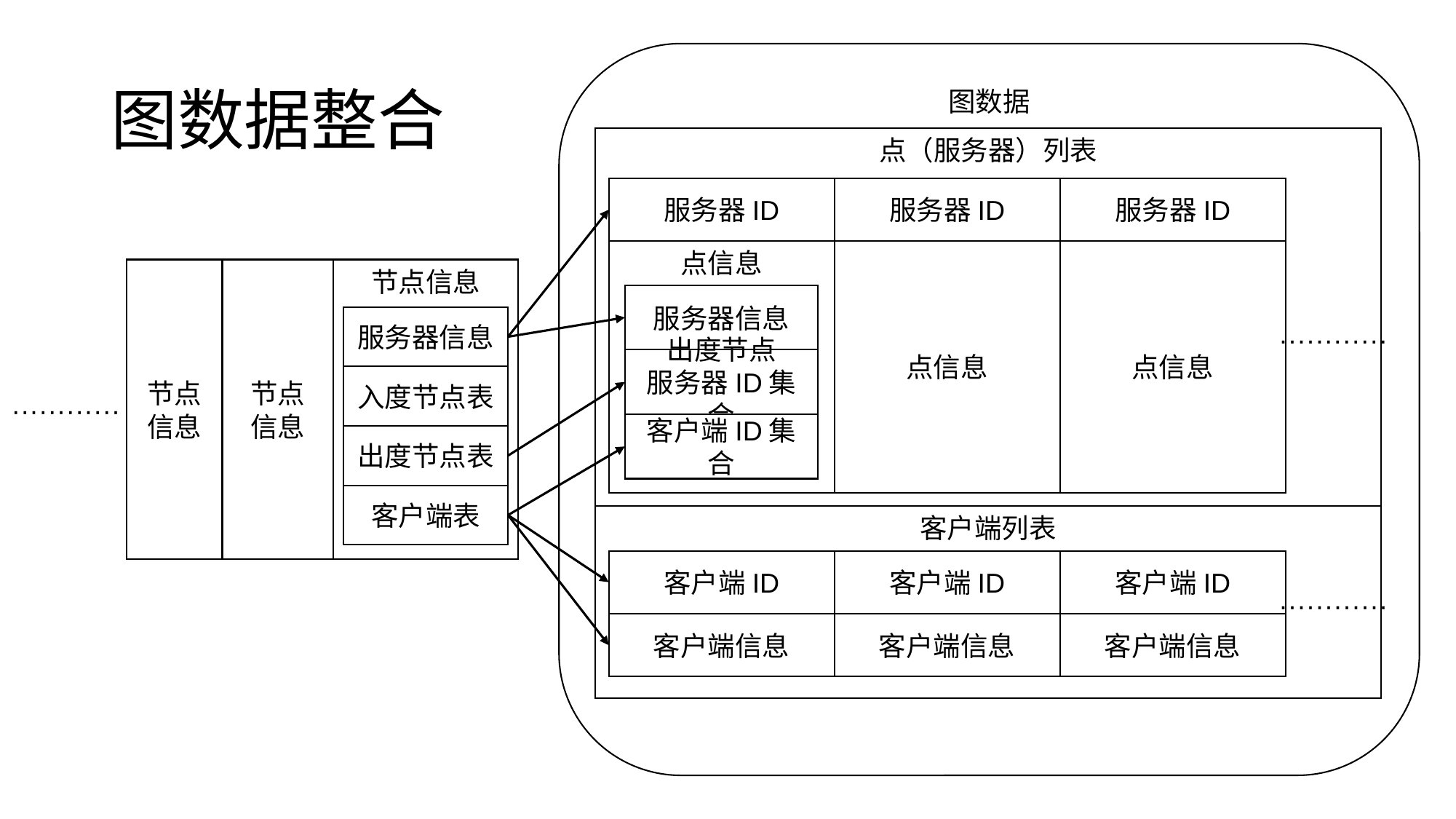

# 图数据整合
图数据
点（服务器）列表
服务器ID
点信息
服务器信息
出度节点
服务器ID集合
客户端ID集合
服务器ID
点信息
服务器ID
点信息
············
客户端列表
客户端ID
客户端信息
客户端ID
客户端信息
客户端ID
客户端信息
············
节点信息
节点
信息
节点信息
服务器信息
入度节点表
出度节点表
客户端表
············